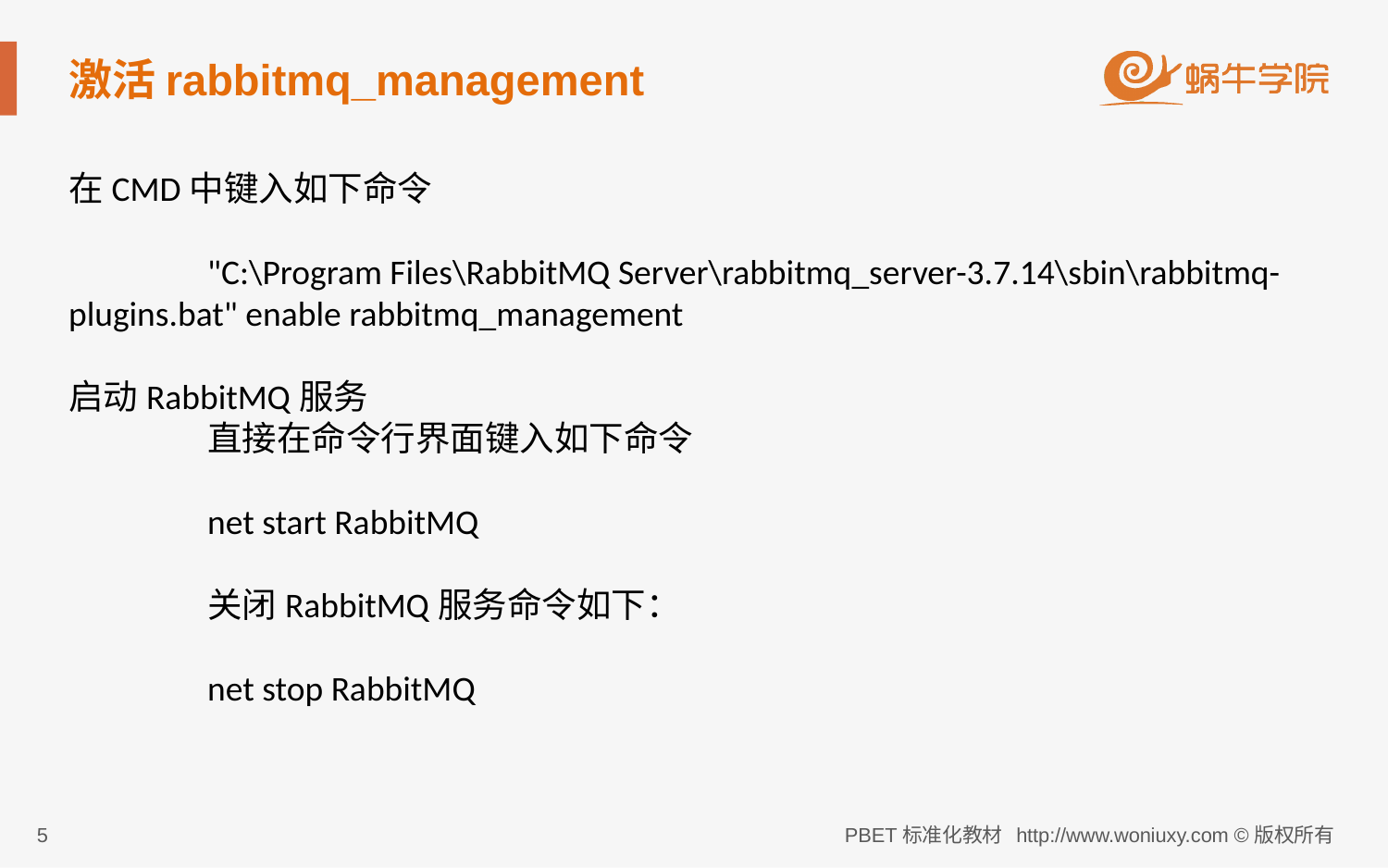

# 激活rabbitmq_management
在CMD中键入如下命令

	"C:\Program Files\RabbitMQ Server\rabbitmq_server-3.7.14\sbin\rabbitmq-plugins.bat" enable rabbitmq_management

启动RabbitMQ服务
	直接在命令行界面键入如下命令

	net start RabbitMQ

	关闭RabbitMQ服务命令如下：

	net stop RabbitMQ